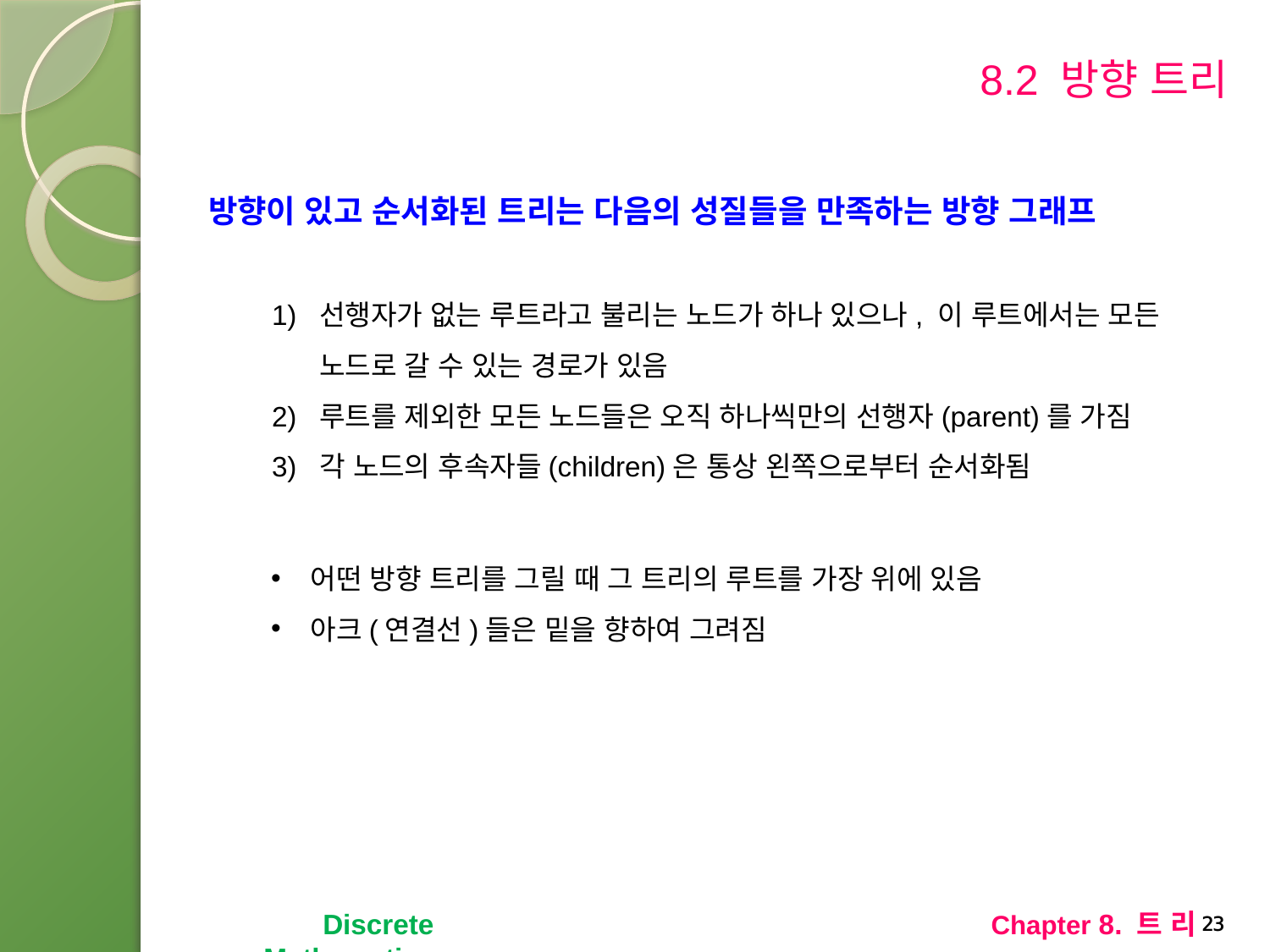

# 8.2 방향 트리
방향이 있고 순서화된 트리는 다음의 성질들을 만족하는 방향 그래프

선행자가 없는 루트라고 불리는 노드가 하나 있으나, 이 루트에서는 모든 노드로 갈 수 있는 경로가 있음
루트를 제외한 모든 노드들은 오직 하나씩만의 선행자(parent)를 가짐
각 노드의 후속자들(children)은 통상 왼쪽으로부터 순서화됨
어떤 방향 트리를 그릴 때 그 트리의 루트를 가장 위에 있음
아크(연결선)들은 밑을 향하여 그려짐
Discrete Mathematics
Chapter 8. 트 리
23